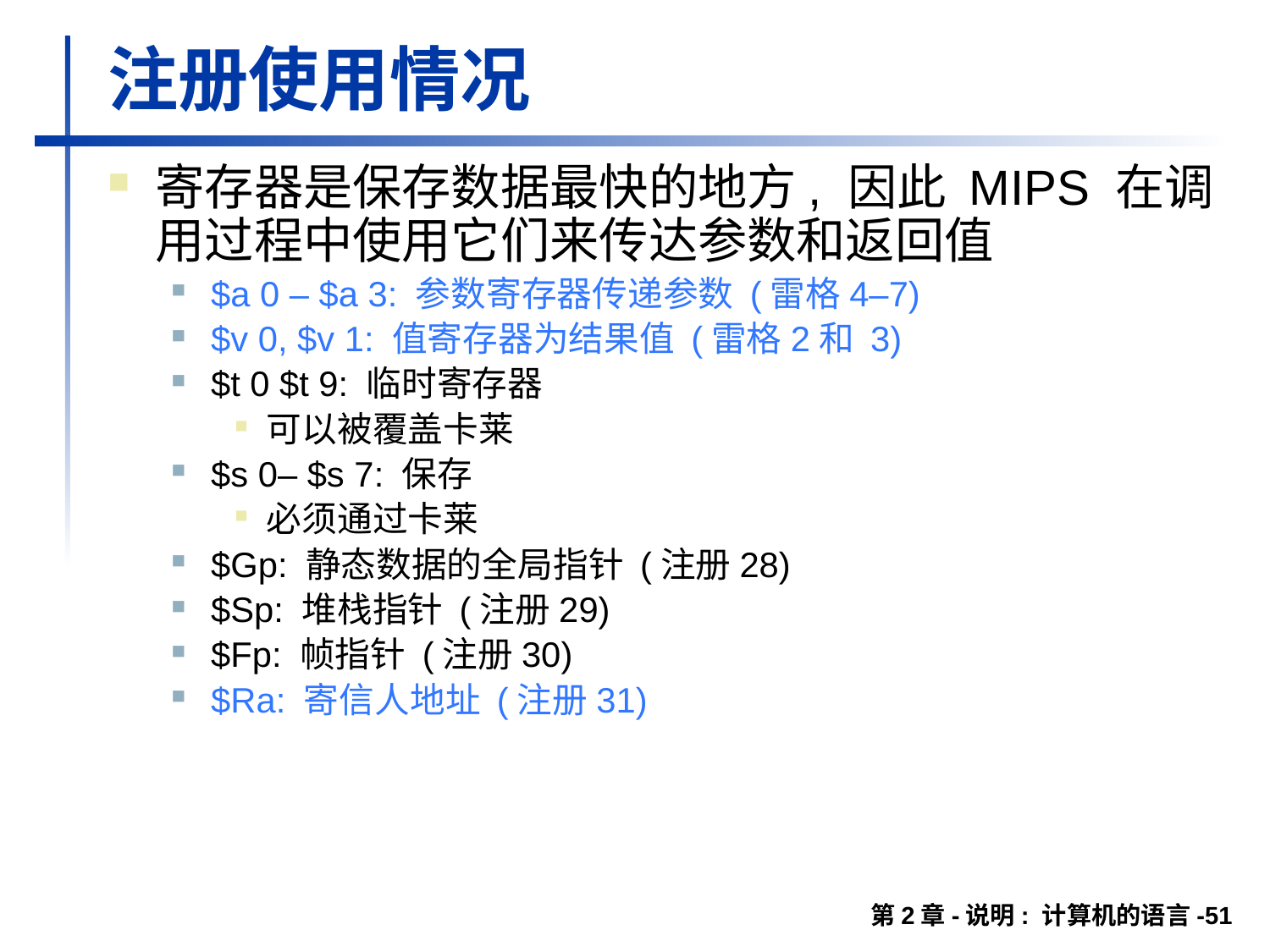

# 注册使用情况
寄存器是保存数据最快的地方, 因此 MIPS 在调用过程中使用它们来传达参数和返回值
$a 0 – $a 3: 参数寄存器传递参数 (雷格4–7)
$v 0, $v 1: 值寄存器为结果值 (雷格2和 3)
$t 0 $t 9: 临时寄存器
可以被覆盖卡莱
$s 0– $s 7: 保存
必须通过卡莱
$Gp: 静态数据的全局指针 (注册28)
$Sp: 堆栈指针 (注册29)
$Fp: 帧指针 (注册30)
$Ra: 寄信人地址 (注册31)
第2章-说明: 计算机的语言-51